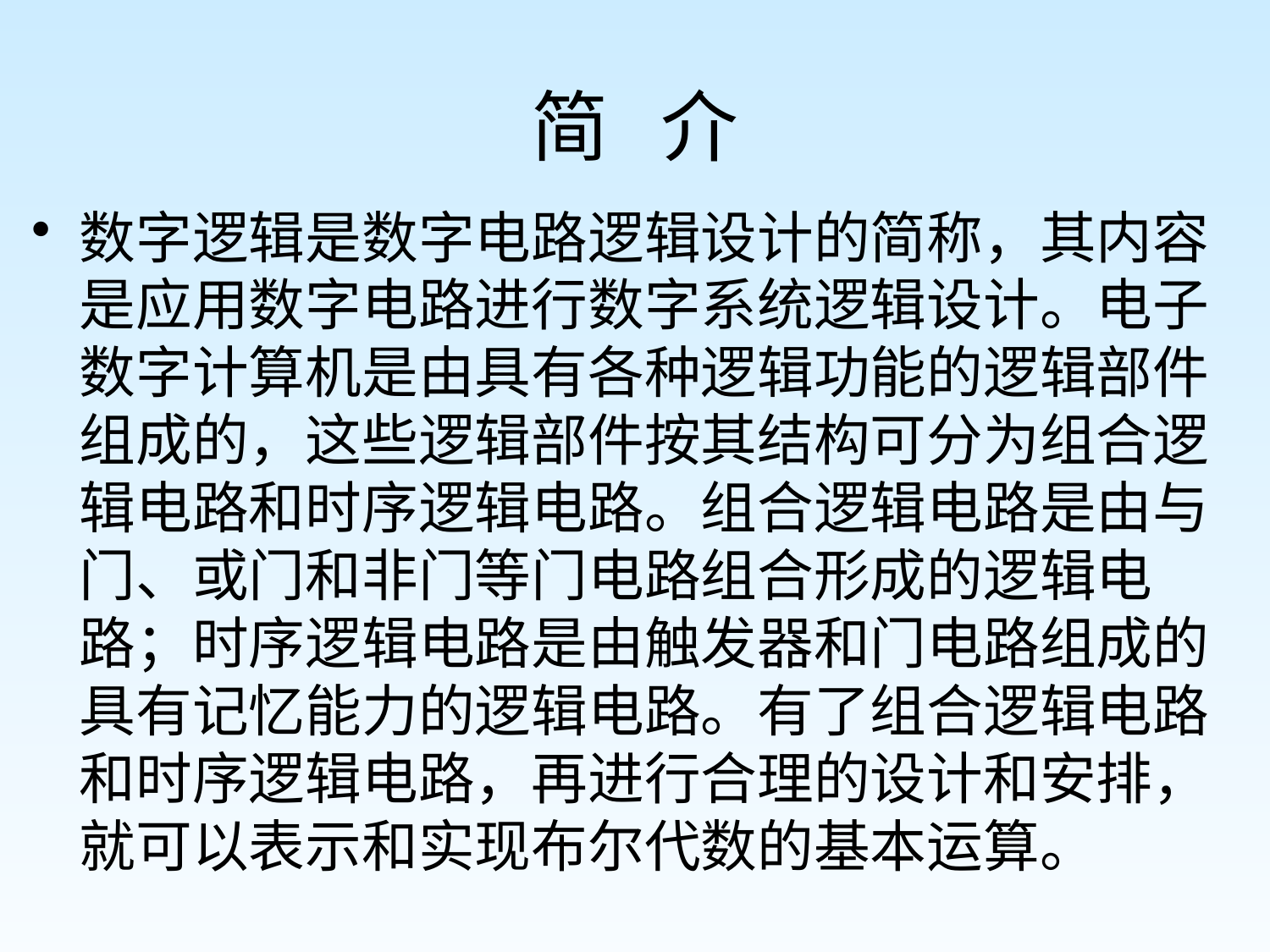

# 简   介
数字逻辑是数字电路逻辑设计的简称，其内容是应用数字电路进行数字系统逻辑设计。电子数字计算机是由具有各种逻辑功能的逻辑部件组成的，这些逻辑部件按其结构可分为组合逻辑电路和时序逻辑电路。组合逻辑电路是由与门、或门和非门等门电路组合形成的逻辑电路；时序逻辑电路是由触发器和门电路组成的具有记忆能力的逻辑电路。有了组合逻辑电路和时序逻辑电路，再进行合理的设计和安排，就可以表示和实现布尔代数的基本运算。